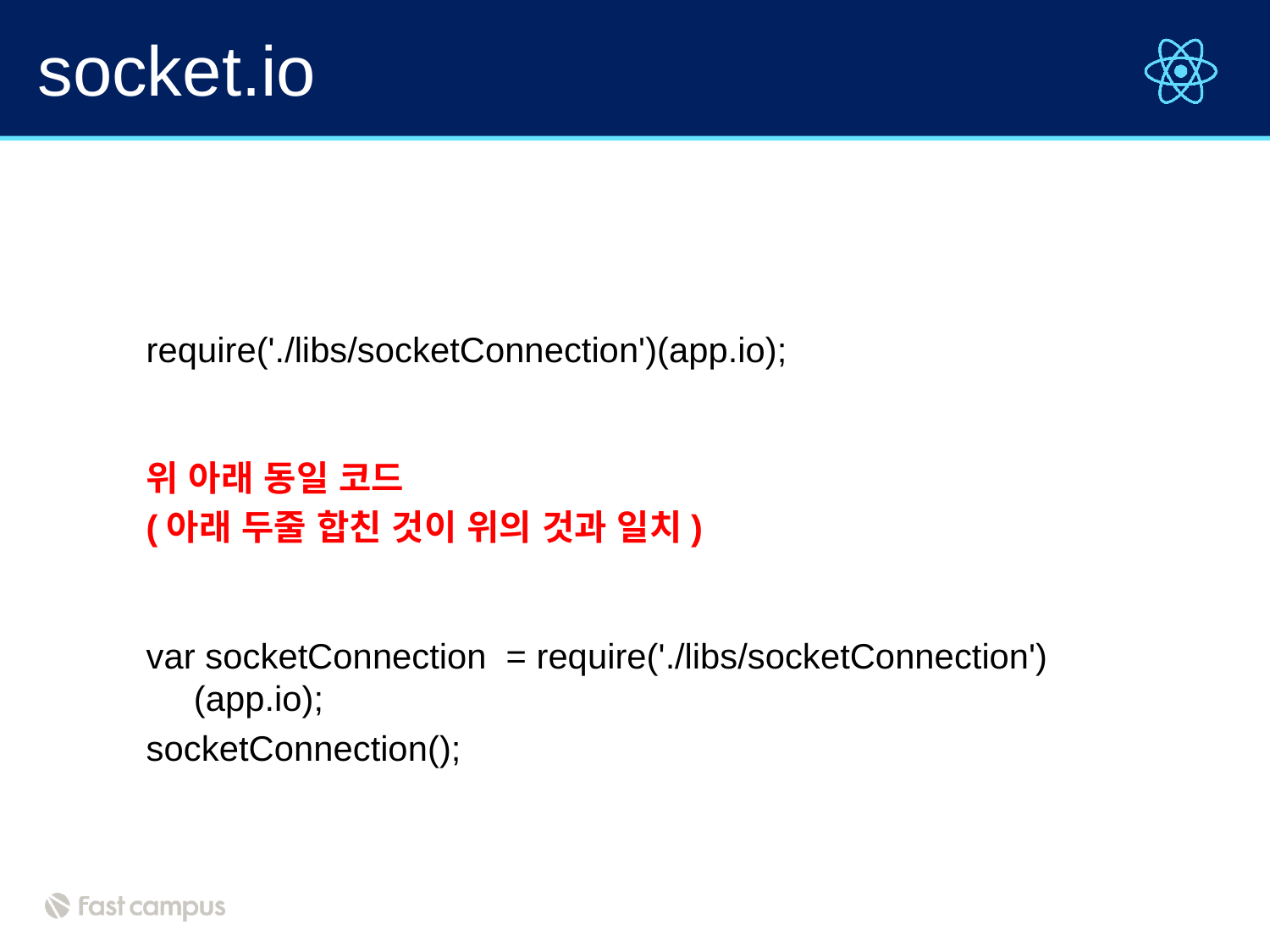

# socket.io

require('./libs/socketConnection')(app.io);

위 아래 동일 코드
(아래 두줄 합친 것이 위의 것과 일치)

var socketConnection  = require('./libs/socketConnection')(app.io);
socketConnection();